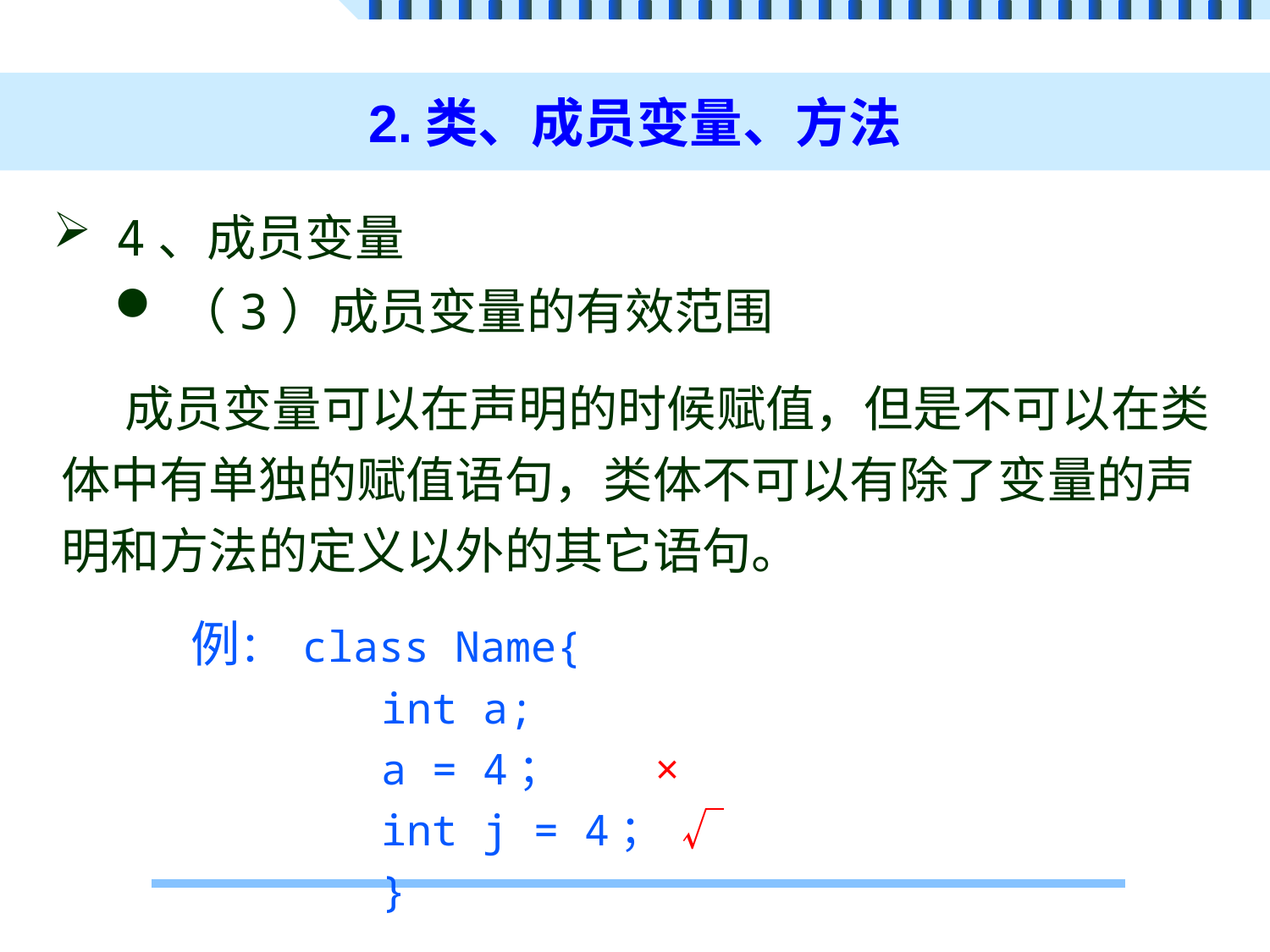

# 2.类、成员变量、方法
4、成员变量
（3）成员变量的有效范围
成员变量可以在声明的时候赋值，但是不可以在类体中有单独的赋值语句，类体不可以有除了变量的声明和方法的定义以外的其它语句。
例： class Name{
		int a;
		a = 4；	 ×
		int j = 4；  √
		}